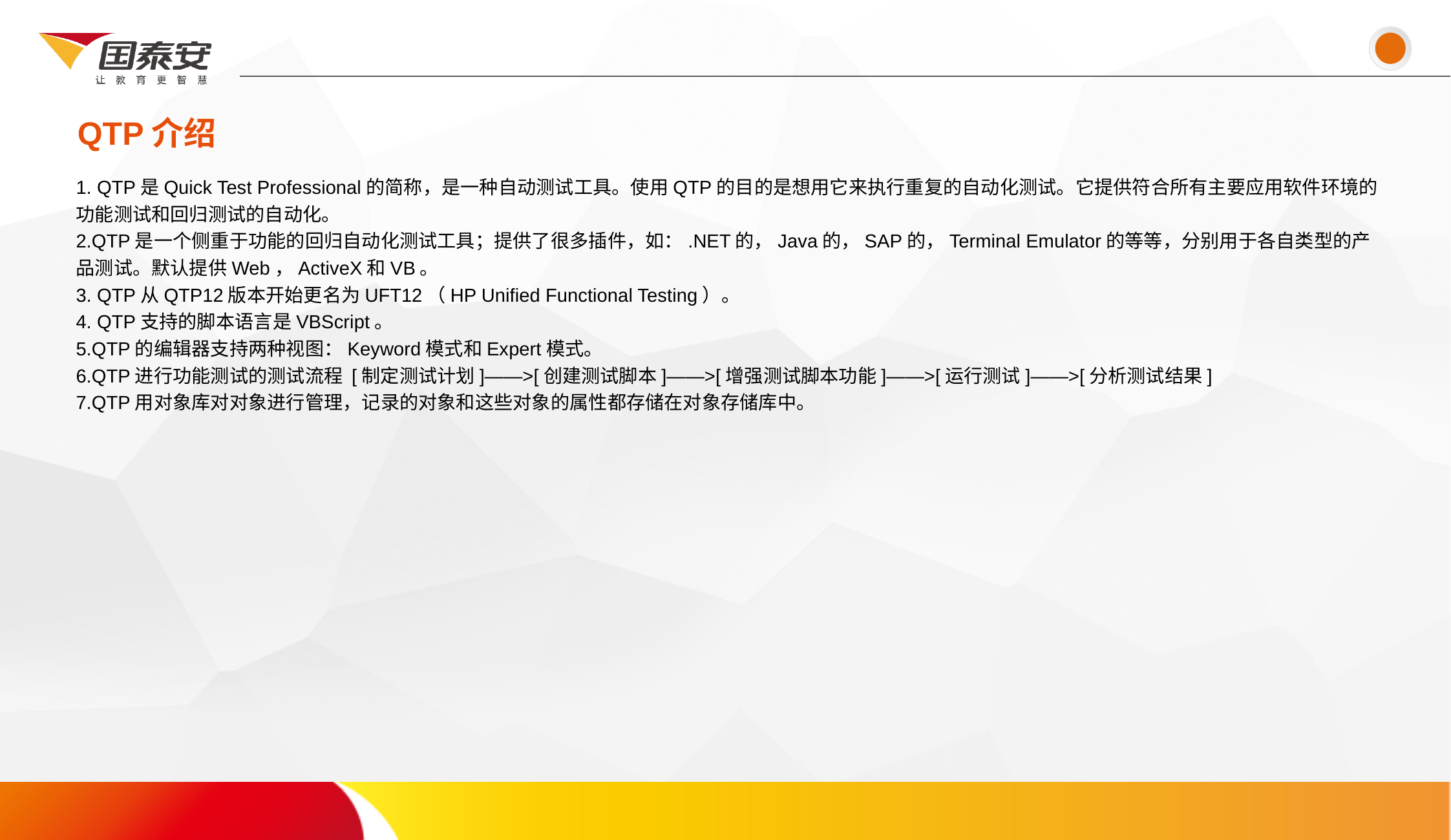

QTP介绍
# 1. QTP是Quick Test Professional的简称，是一种自动测试工具。使用QTP的目的是想用它来执行重复的自动化测试。它提供符合所有主要应用软件环境的功能测试和回归测试的自动化。 2.QTP是一个侧重于功能的回归自动化测试工具；提供了很多插件，如：.NET的，Java的，SAP的，Terminal Emulator的等等，分别用于各自类型的产品测试。默认提供Web，ActiveX和VB。 3. QTP从QTP12版本开始更名为UFT12（HP Unified Functional Testing）。 4. QTP支持的脚本语言是VBScript。 5.QTP的编辑器支持两种视图：Keyword模式和Expert模式。 6.QTP进行功能测试的测试流程 [制定测试计划]——>[创建测试脚本]——>[增强测试脚本功能]——>[运行测试]——>[分析测试结果] 7.QTP用对象库对对象进行管理，记录的对象和这些对象的属性都存储在对象存储库中。